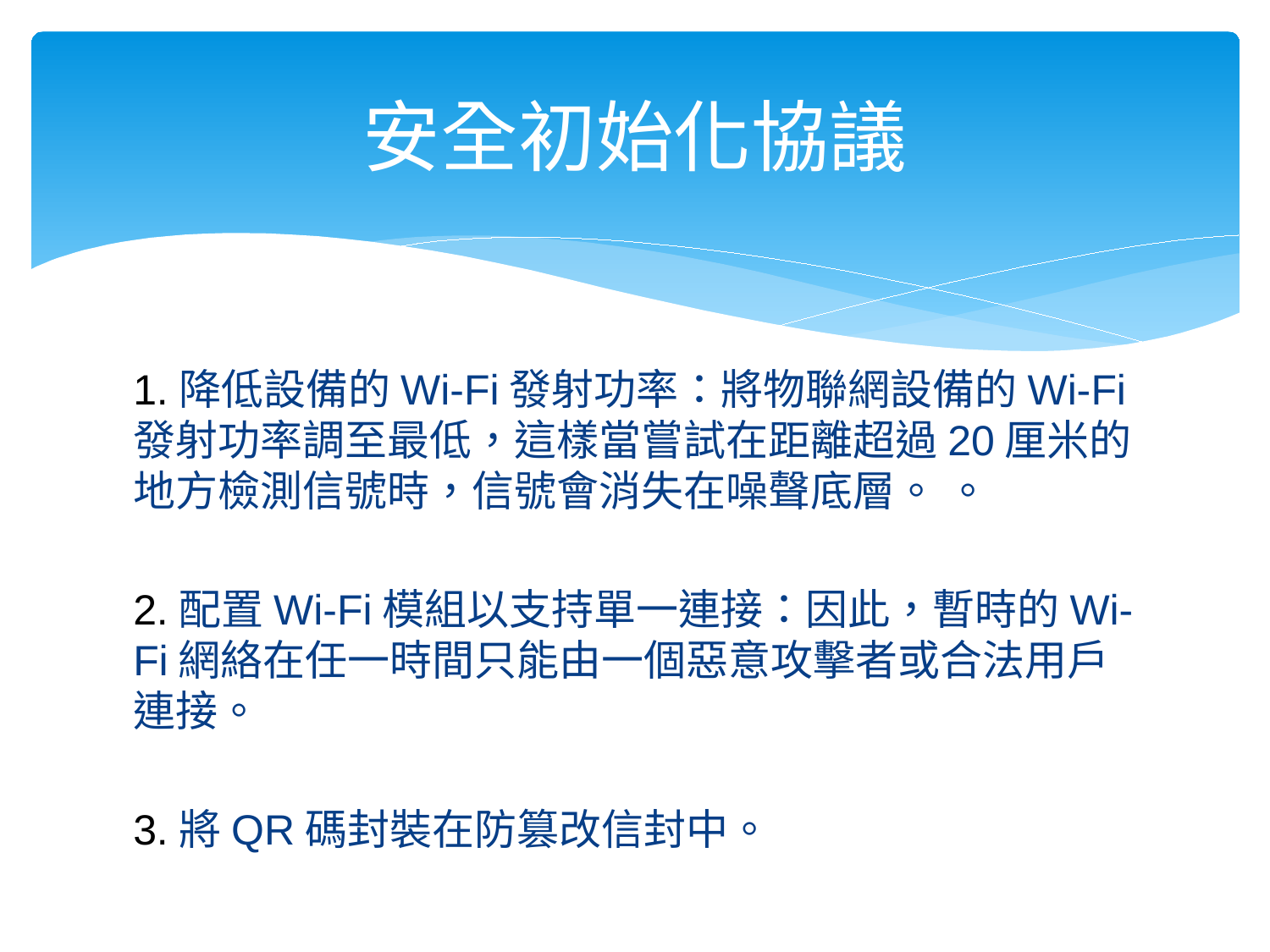

# 安全初始化協議
1.降低設備的Wi-Fi發射功率：將物聯網設備的Wi-Fi發射功率調至最低，這樣當嘗試在距離超過20厘米的地方檢測信號時，信號會消失在噪聲底層。 。

2.配置Wi-Fi模組以支持單一連接：因此，暫時的Wi-Fi網絡在任一時間只能由一個惡意攻擊者或合法用戶連接。

3.將QR碼封裝在防篡改信封中。